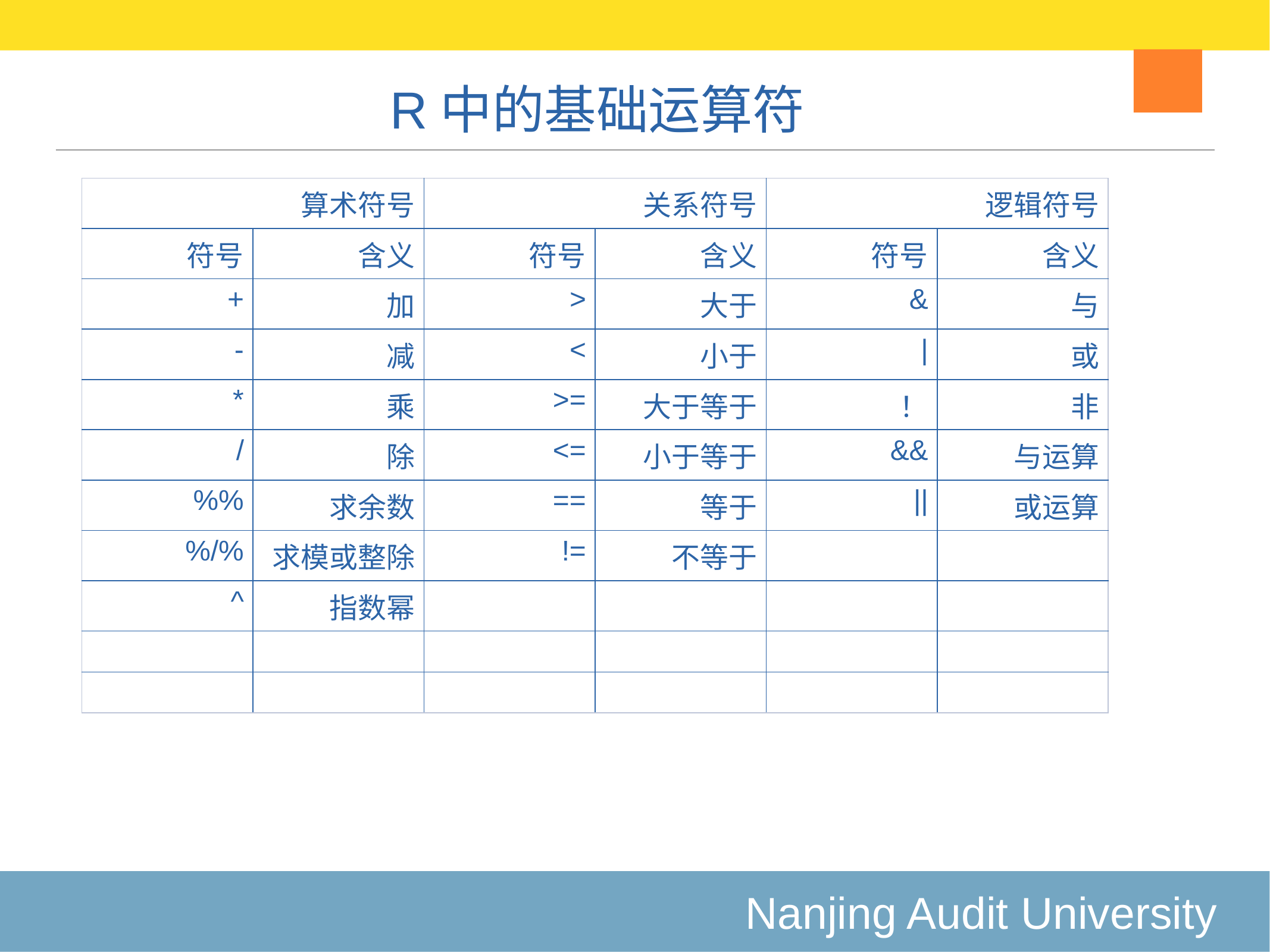

# R中的基础运算符
| 算术符号 |  | 关系符号 |  | 逻辑符号 |  |
| --- | --- | --- | --- | --- | --- |
| 符号 | 含义 | 符号 | 含义 | 符号 | 含义 |
| + | 加 | > | 大于 | & | 与 |
| - | 减 | < | 小于 | | | 或 |
| \* | 乘 | >= | 大于等于 | ！ | 非 |
| / | 除 | <= | 小于等于 | && | 与运算 |
| %% | 求余数 | == | 等于 | || | 或运算 |
| %/% | 求模或整除 | != | 不等于 |  |  |
| ^ | 指数幂 |  |  |  |  |
|  |  |  |  |  |  |
|  |  |  |  |  |  |